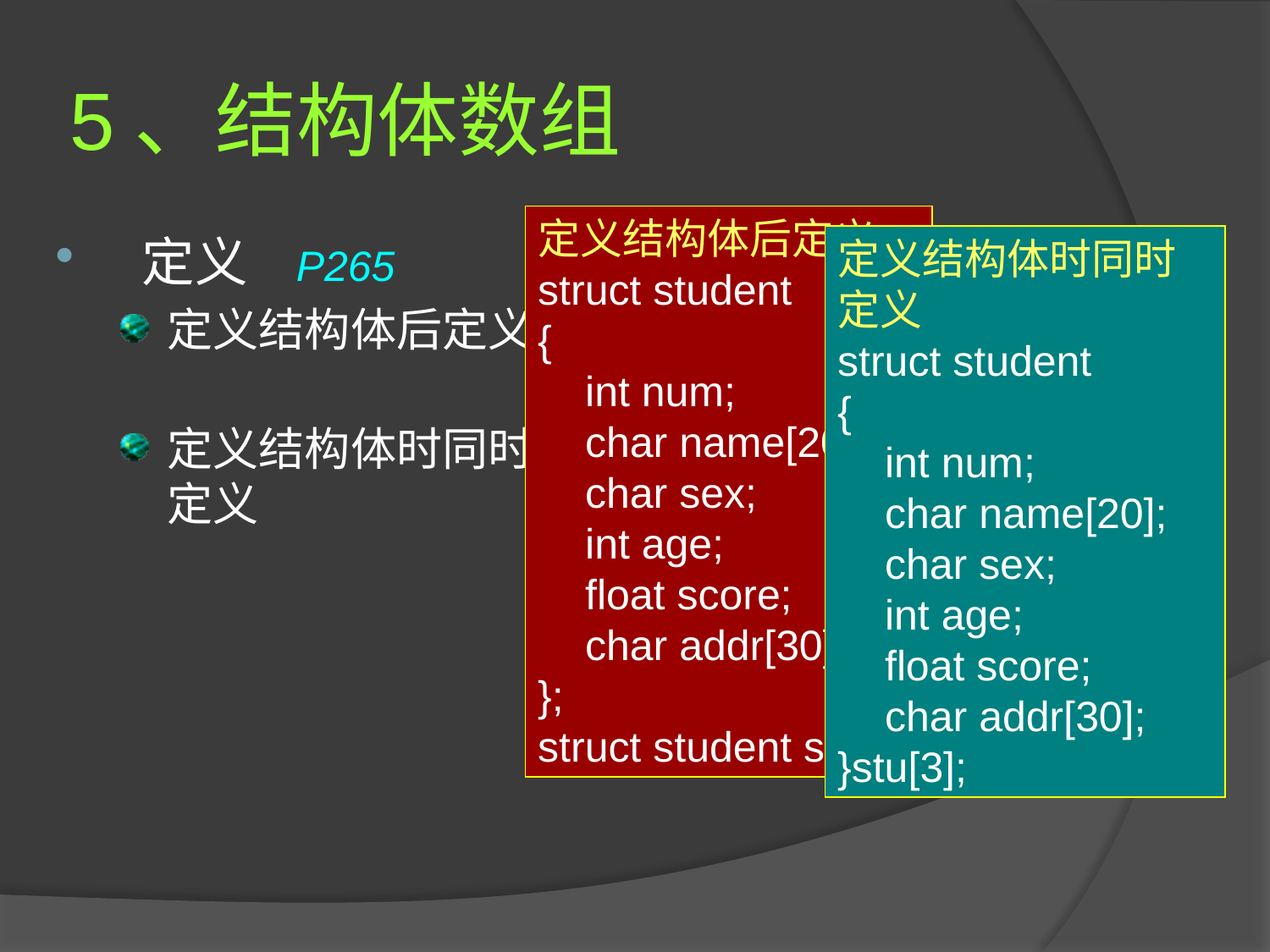

# 5、结构体数组
定义结构体后定义
struct student
{
    int num;
    char name[20];
    char sex;
    int age;
    float score;
    char addr[30];
};
struct student stu[3];
定义   P265
定义结构体后定义
定义结构体时同时定义
定义结构体时同时定义
struct student
{
    int num;
    char name[20];
    char sex;
    int age;
    float score;
    char addr[30];
}stu[3];